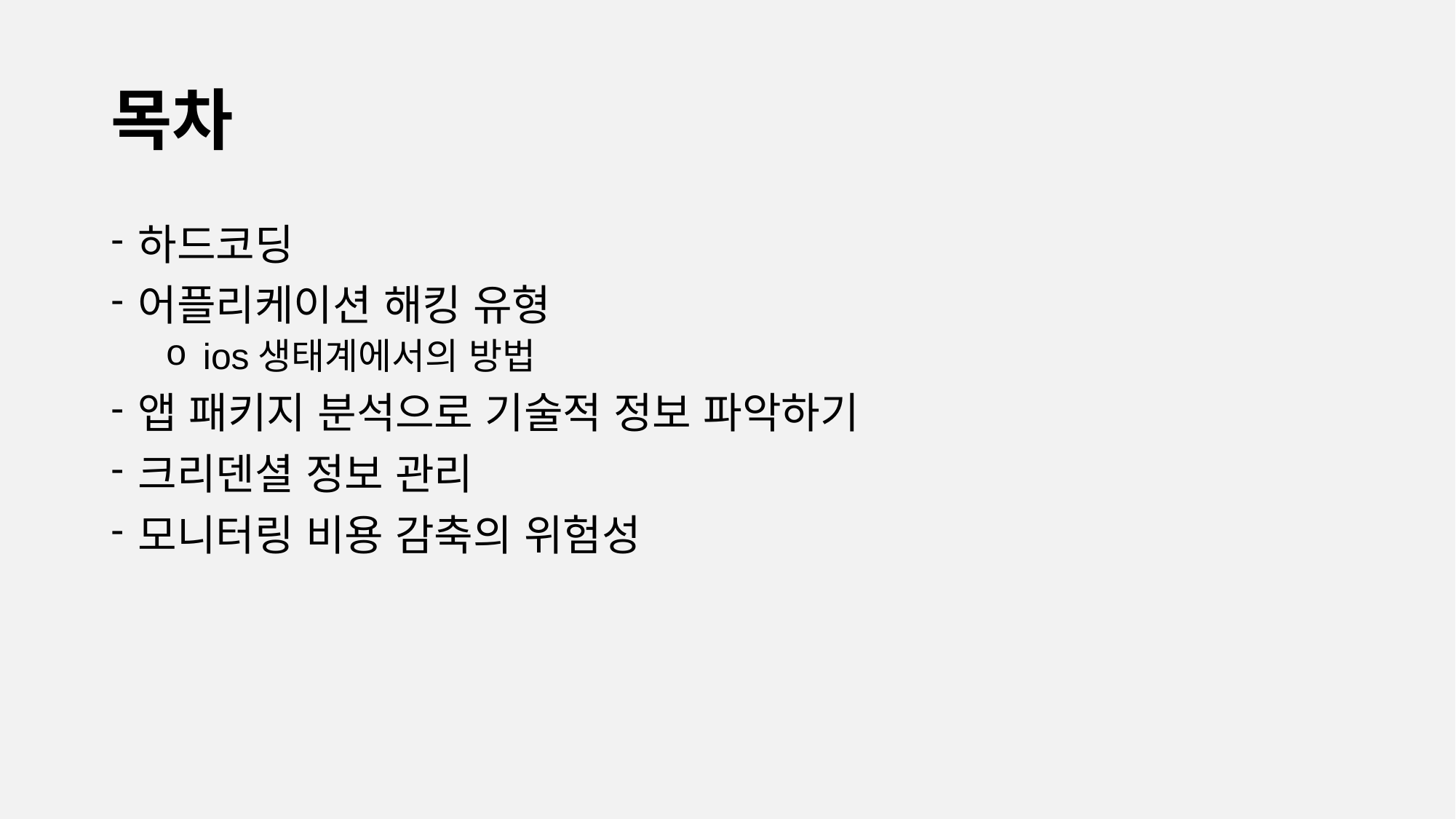

# 목차
하드코딩
어플리케이션 해킹 유형
 ios생태계에서의 방법
앱 패키지 분석으로 기술적 정보 파악하기
크리덴셜 정보 관리
모니터링 비용 감축의 위험성